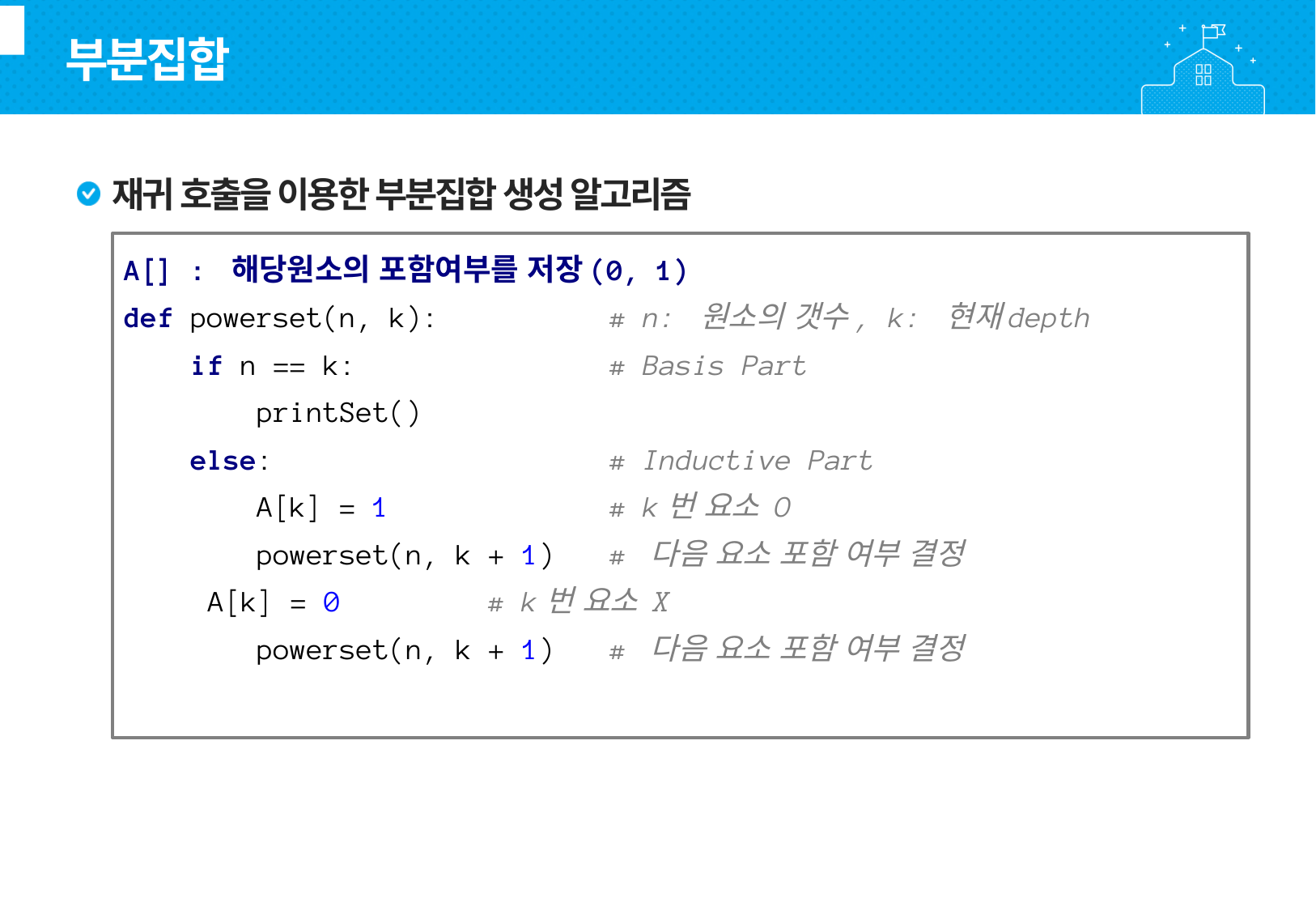

부분집합
재귀 호출을 이용한 부분집합 생성 알고리즘

A[] : 해당원소의 포함여부를 저장(0, 1)
def powerset(n, k):      	# n: 원소의 갯수, k: 현재depth
    if n == k:          	# Basis Part
        printSet()
    else:               	# Inductive Part
        A[k] = 1        	# k번 요소 O
        powerset(n, k + 1)  	# 다음 요소 포함 여부 결정
         A[k] = 0       	# k번 요소 X
        powerset(n, k + 1)  	# 다음 요소 포함 여부 결정